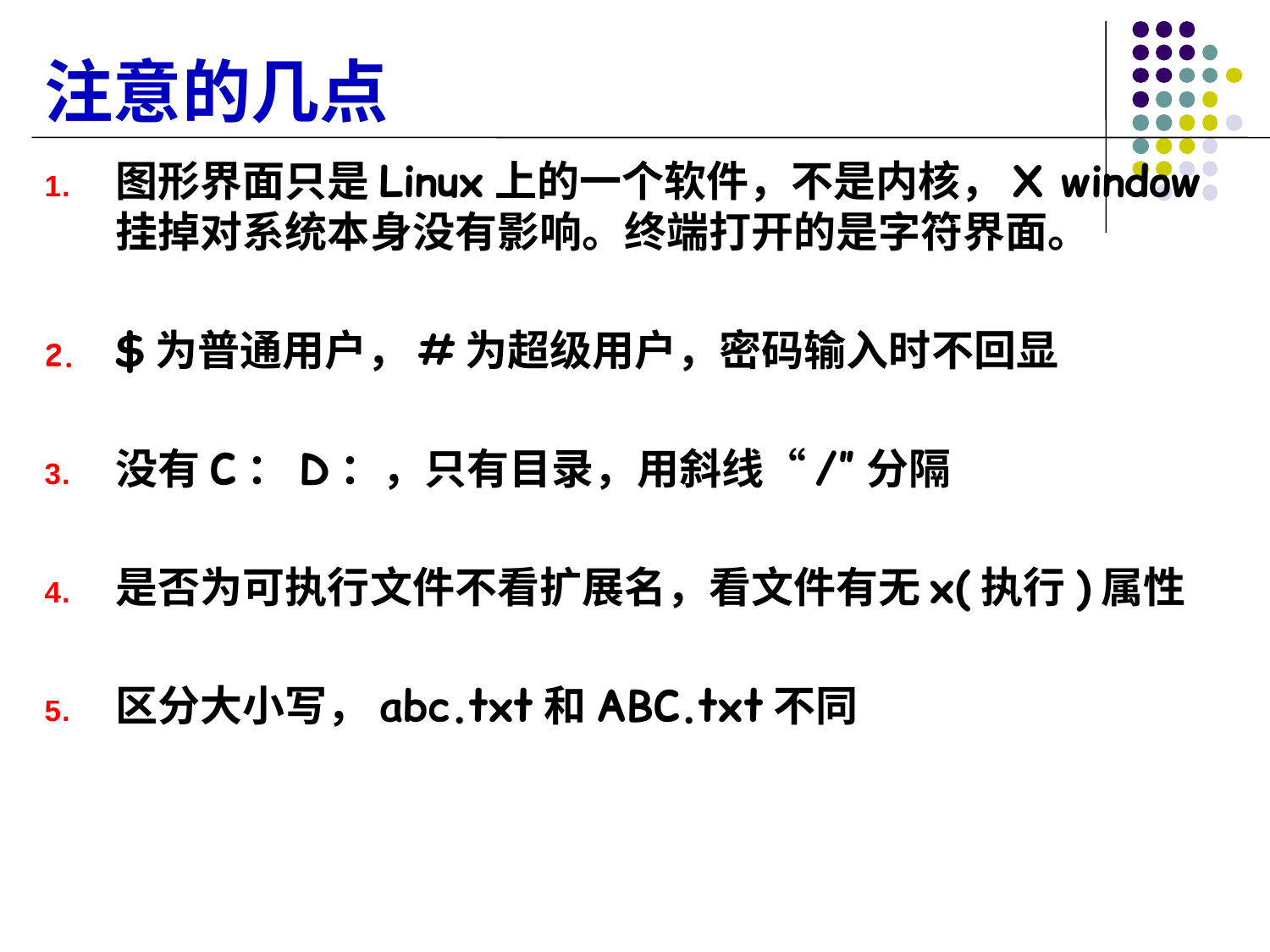

# 注意的几点
图形界面只是Linux上的一个软件，不是内核，X window挂掉对系统本身没有影响。终端打开的是字符界面。

$为普通用户，#为超级用户，密码输入时不回显

没有C：D：，只有目录，用斜线“/”分隔

是否为可执行文件不看扩展名，看文件有无x(执行)属性

区分大小写，abc.txt和ABC.txt不同